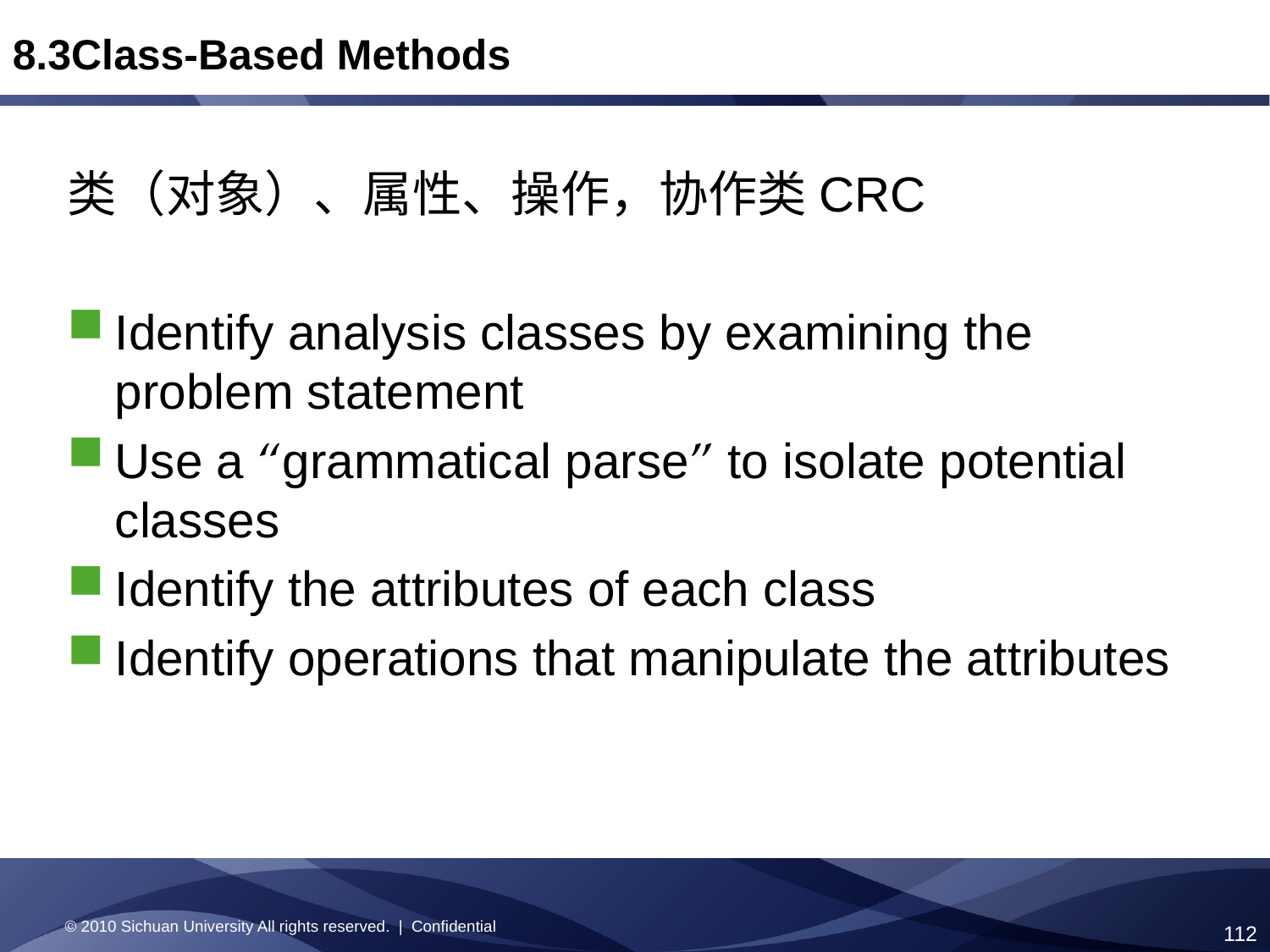

8.3Class-Based Methods

类（对象）、属性、操作，协作类CRC

Identify analysis classes by examining the problem statement
Use a “grammatical parse” to isolate potential classes
Identify the attributes of each class
Identify operations that manipulate the attributes
© 2010 Sichuan University All rights reserved.  |  Confidential
112